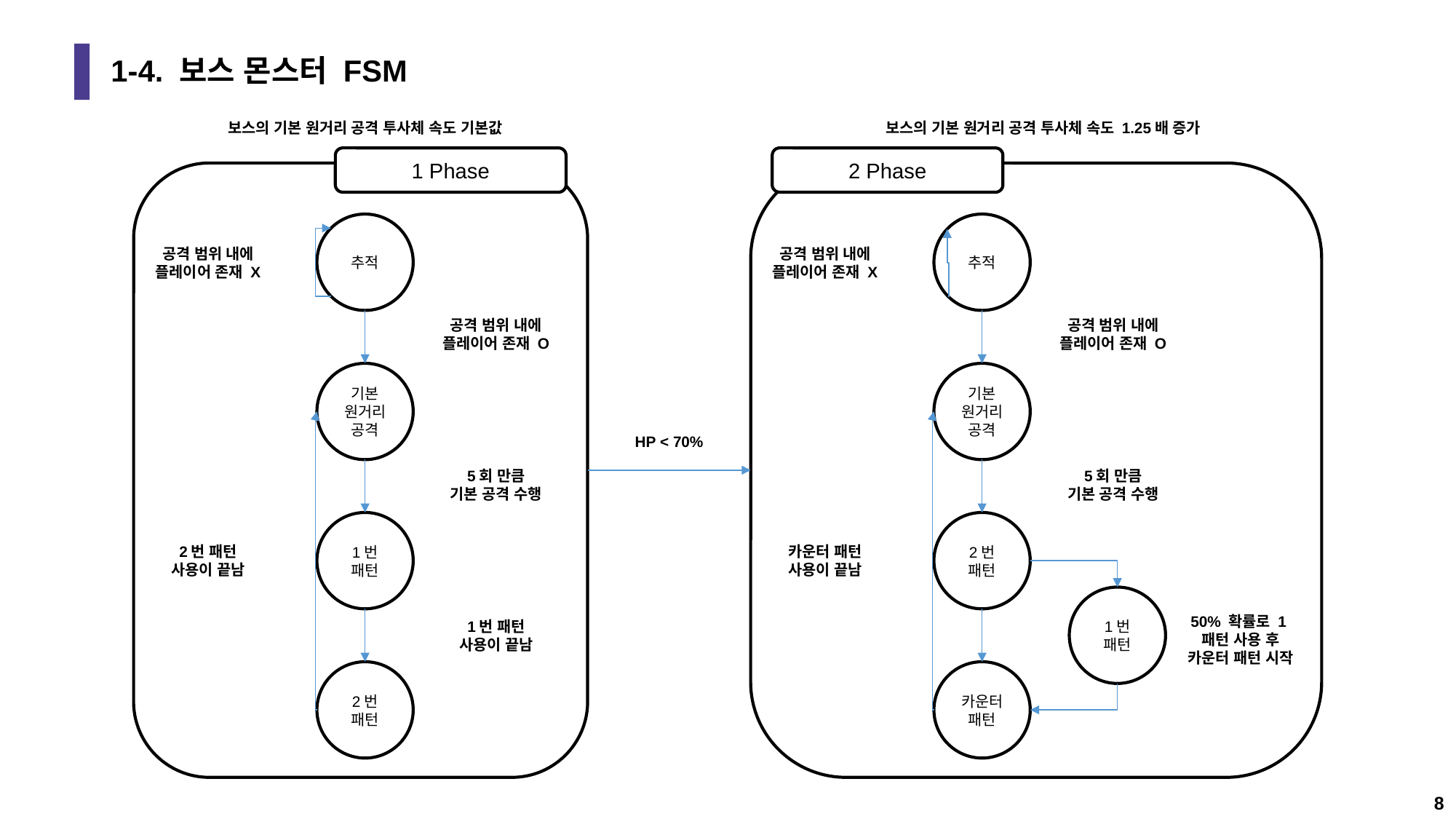

# 1-4. 보스 몬스터 FSM
보스의 기본 원거리 공격 투사체 속도 기본값
보스의 기본 원거리 공격 투사체 속도 1.25배 증가
1 Phase
2 Phase

추적
추적
공격 범위 내에
플레이어 존재 X
공격 범위 내에
플레이어 존재 X
공격 범위 내에
플레이어 존재 O
공격 범위 내에
플레이어 존재 O
기본 원거리 공격
기본 원거리 공격
HP < 70%
5회 만큼
기본 공격 수행
5회 만큼
기본 공격 수행
1번 패턴
2번 패턴
2번 패턴
사용이 끝남
카운터 패턴
사용이 끝남
1번 패턴
50% 확률로 1패턴 사용 후 카운터 패턴 시작
1번 패턴
사용이 끝남
2번 패턴
카운터 패턴